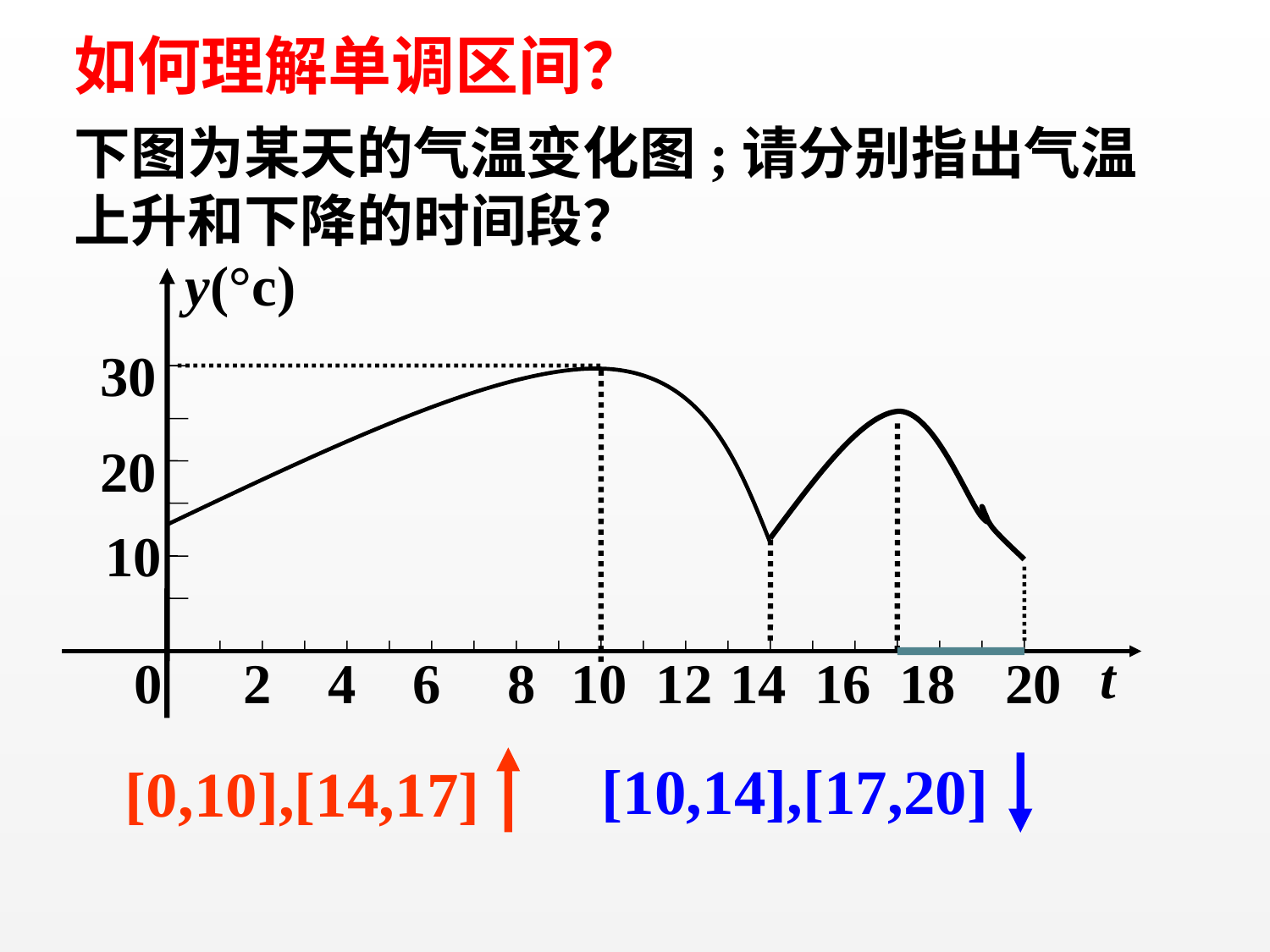

如何理解单调区间？

下图为某天的气温变化图;请分别指出气温上升和下降的时间段？
y(°c)

30

20

10

t
0

2

4

6

8

10

12

14

16

18

20

[10,14],[17,20]
[0,10],[14,17]